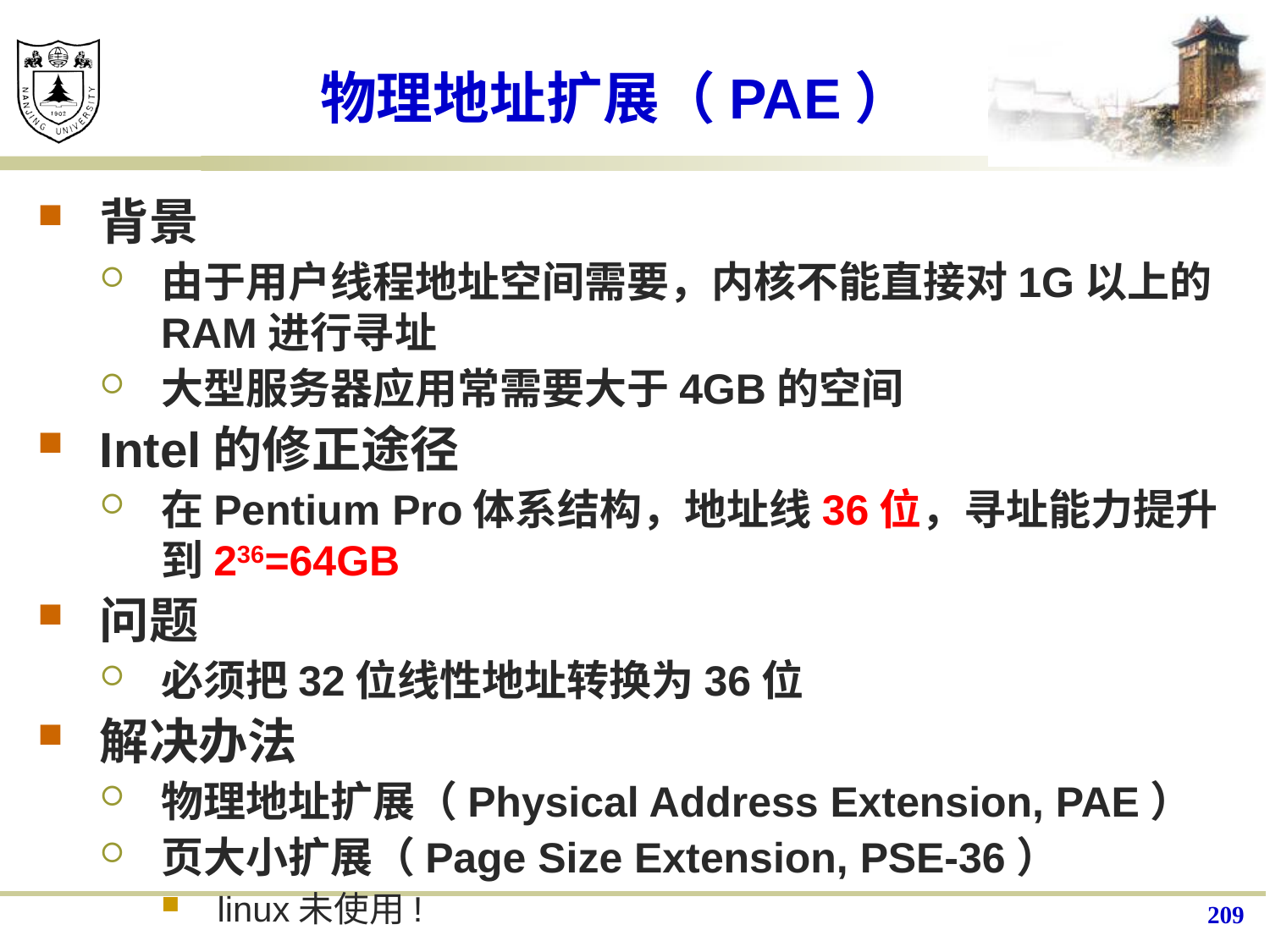

# 物理地址扩展（PAE）
背景
由于用户线程地址空间需要，内核不能直接对1G以上的RAM进行寻址
大型服务器应用常需要大于4GB的空间
Intel的修正途径
在Pentium Pro体系结构，地址线36位，寻址能力提升到236=64GB
问题
必须把32位线性地址转换为36位
解决办法
物理地址扩展（Physical Address Extension, PAE）
页大小扩展（Page Size Extension, PSE-36）
linux未使用!
209